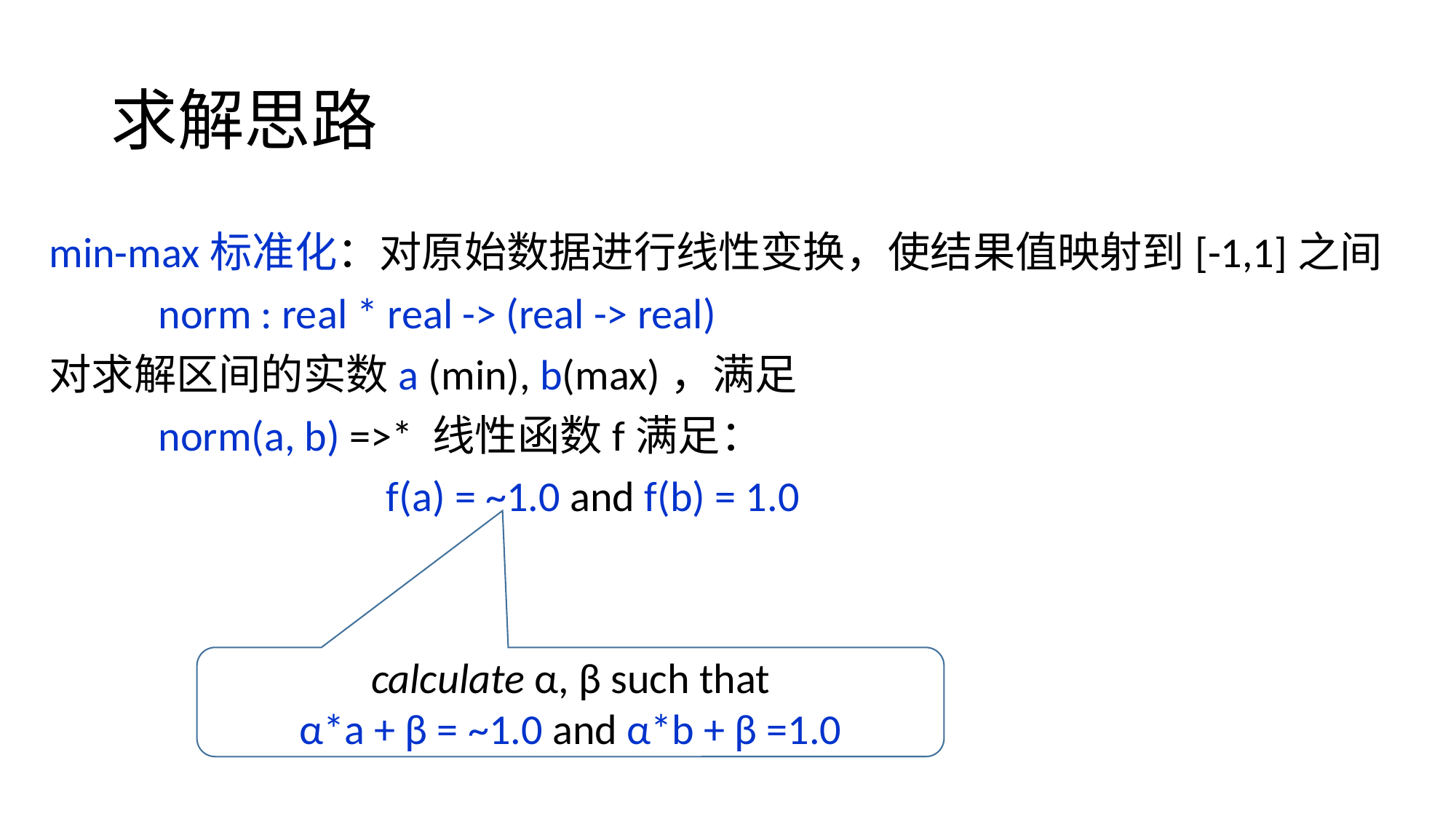

# 求解思路
min-max标准化：对原始数据进行线性变换，使结果值映射到[-1,1]之间
	norm : real * real -> (real -> real)
对求解区间的实数a (min), b(max)，满足
	norm(a, b) =>* 线性函数f满足：
			 f(a) = ~1.0 and f(b) = 1.0
calculate α, β such that
α*a + β = ~1.0 and α*b + β =1.0